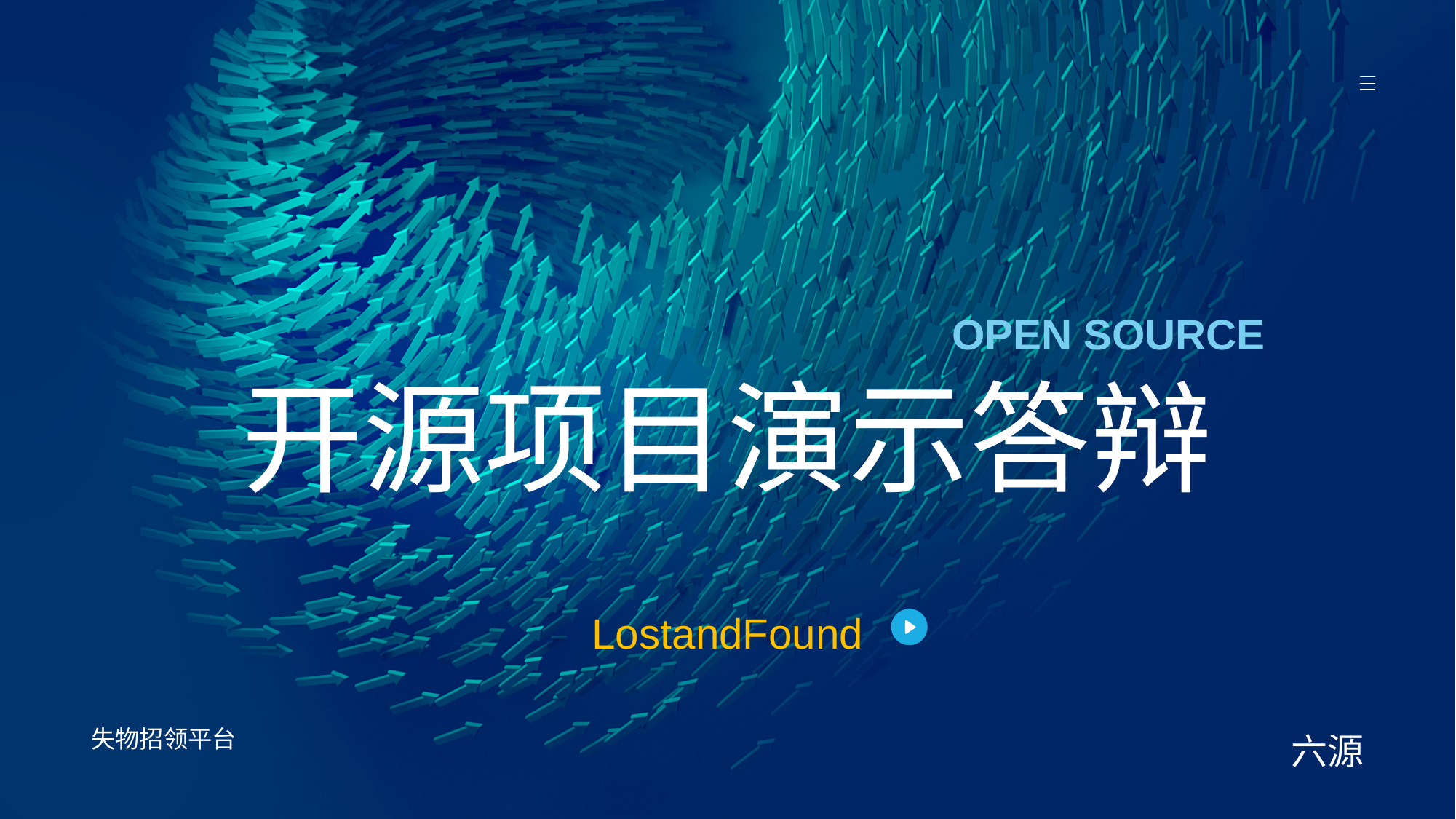

OPEN SOURCE
# 开源项目演示答辩
LostandFound

六源
失物招领平台